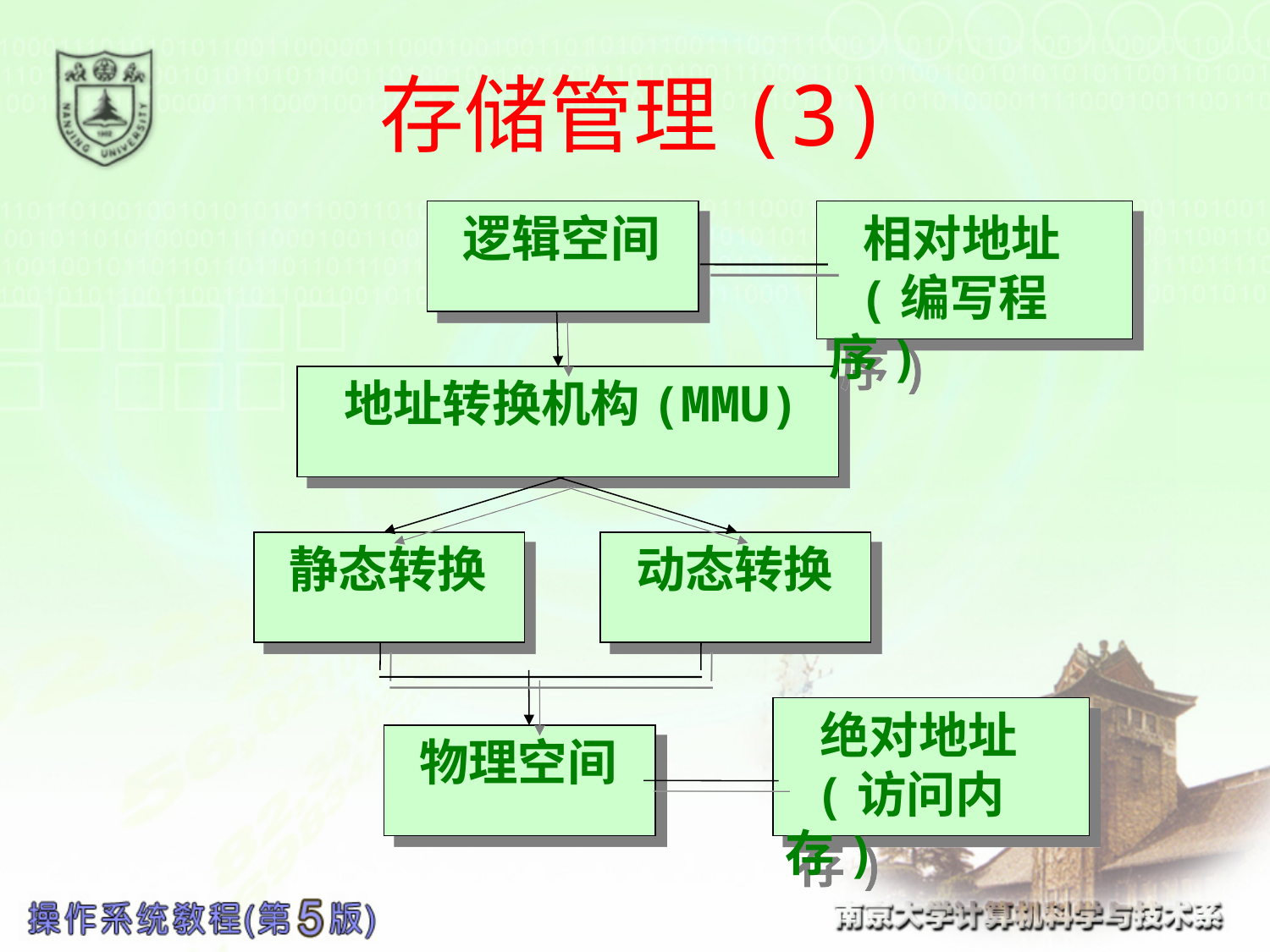

# 存储管理(3)
 逻辑空间

  相对地址
 (编写程序)

  地址转换机构(MMU)

 静态转换

 动态转换

  绝对地址
 (访问内存)
 物理空间